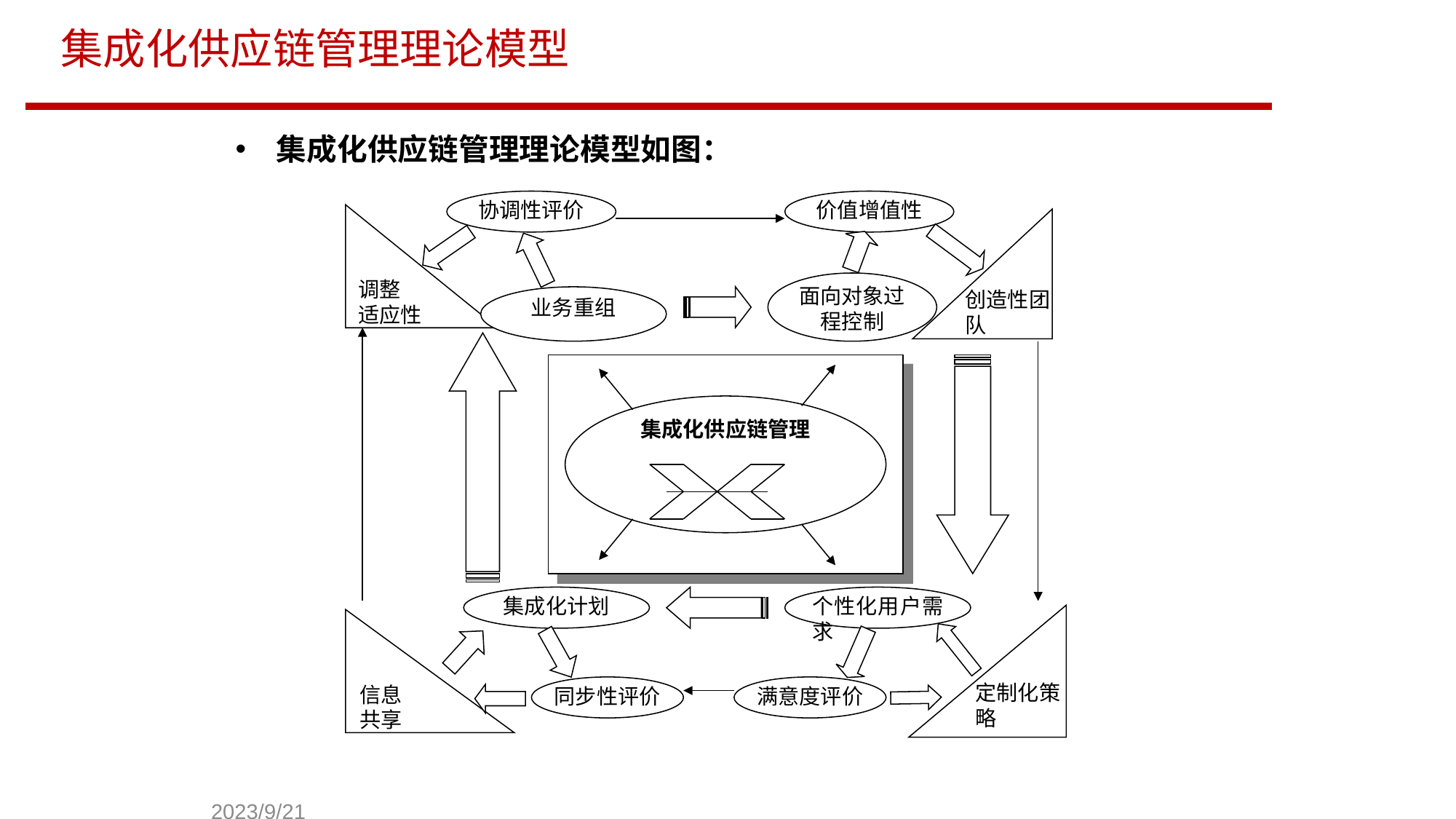

集成化供应链管理理论模型
集成化供应链管理理论模型如图：
协调性评价
价值增值性
调整
适应性

面向对象过程控制
业务重组

集成化供应链管理

集成化计划

个性化用户需求

信息
共享

同步性评价
满意度评价

创造性团队
定制化策略
2023/9/21